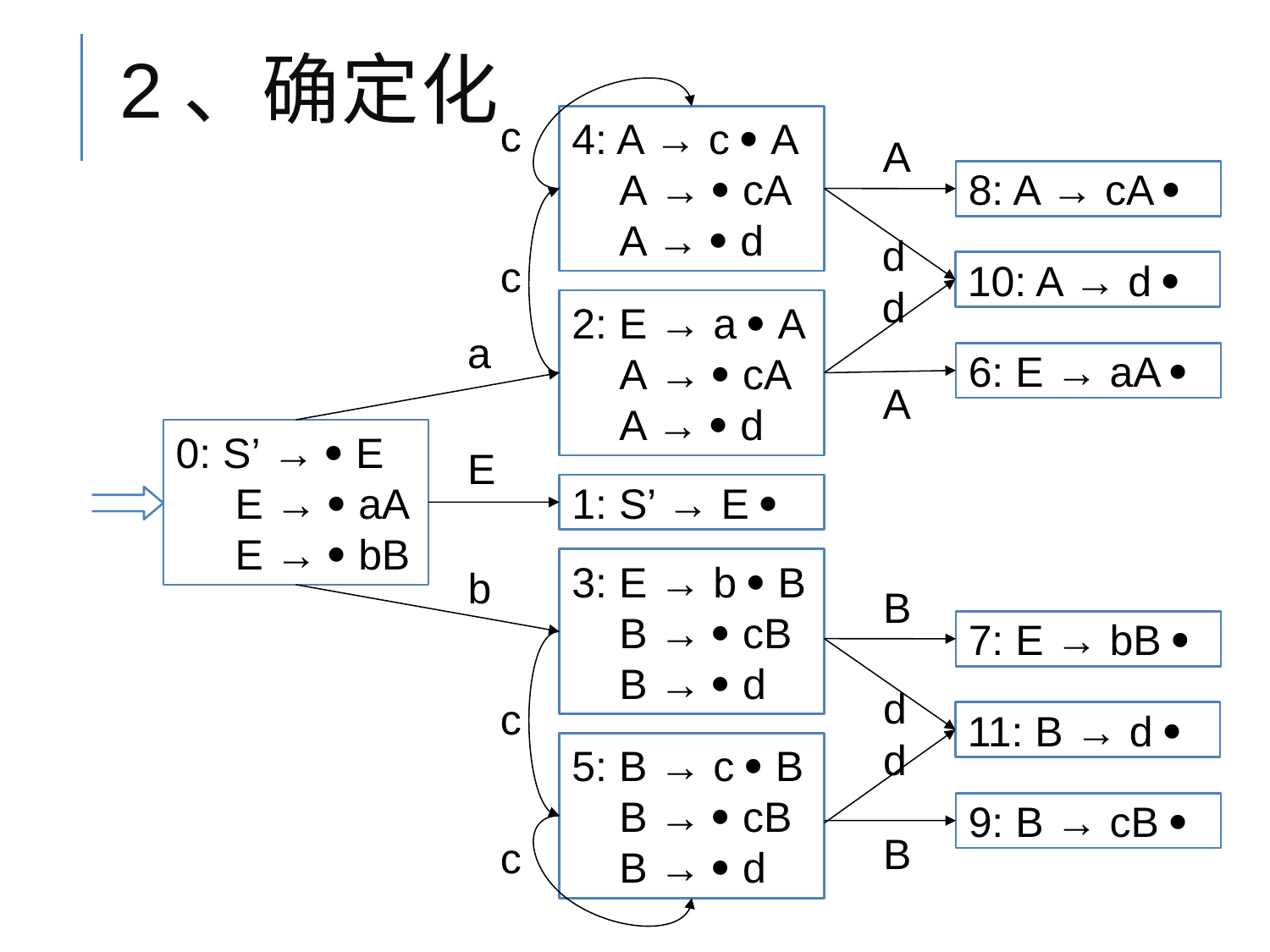

# 2、确定化
c
4: A → c • A
    A → • cA
    A → • d
A
8: A → cA •
d
c
10: A → d •
d
2: E → a • A
    A → • cA
    A → • d
a
6: E → aA •
A
0: S’ → • E
     E → • aA
     E → • bB
E
1: S’ → E •

3: E → b • B
    B → • cB
    B → • d
b
B
7: E → bB •
d
c
11: B → d •
d
5: B → c • B
    B → • cB
    B → • d
9: B → cB •
B
c
36